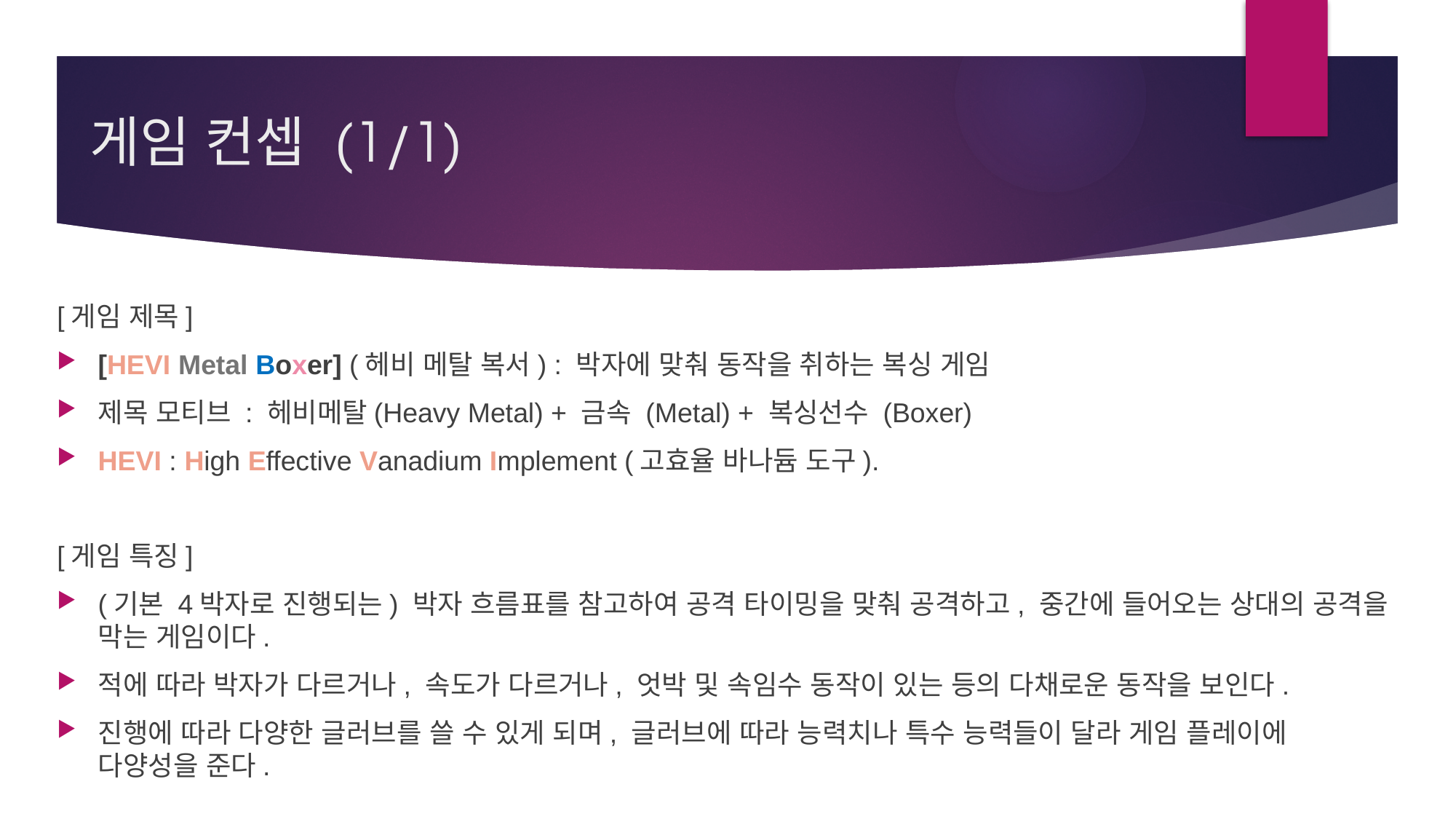

게임 컨셉 (1/1)
[게임 제목]
[HEVI Metal Boxer] (헤비 메탈 복서) : 박자에 맞춰 동작을 취하는 복싱 게임
제목 모티브 : 헤비메탈(Heavy Metal) + 금속 (Metal) + 복싱선수 (Boxer)
HEVI : High Effective Vanadium Implement (고효율 바나듐 도구).

[게임 특징]
(기본 4박자로 진행되는) 박자 흐름표를 참고하여 공격 타이밍을 맞춰 공격하고, 중간에 들어오는 상대의 공격을 막는 게임이다.
적에 따라 박자가 다르거나, 속도가 다르거나, 엇박 및 속임수 동작이 있는 등의 다채로운 동작을 보인다.
진행에 따라 다양한 글러브를 쓸 수 있게 되며, 글러브에 따라 능력치나 특수 능력들이 달라 게임 플레이에 다양성을 준다.